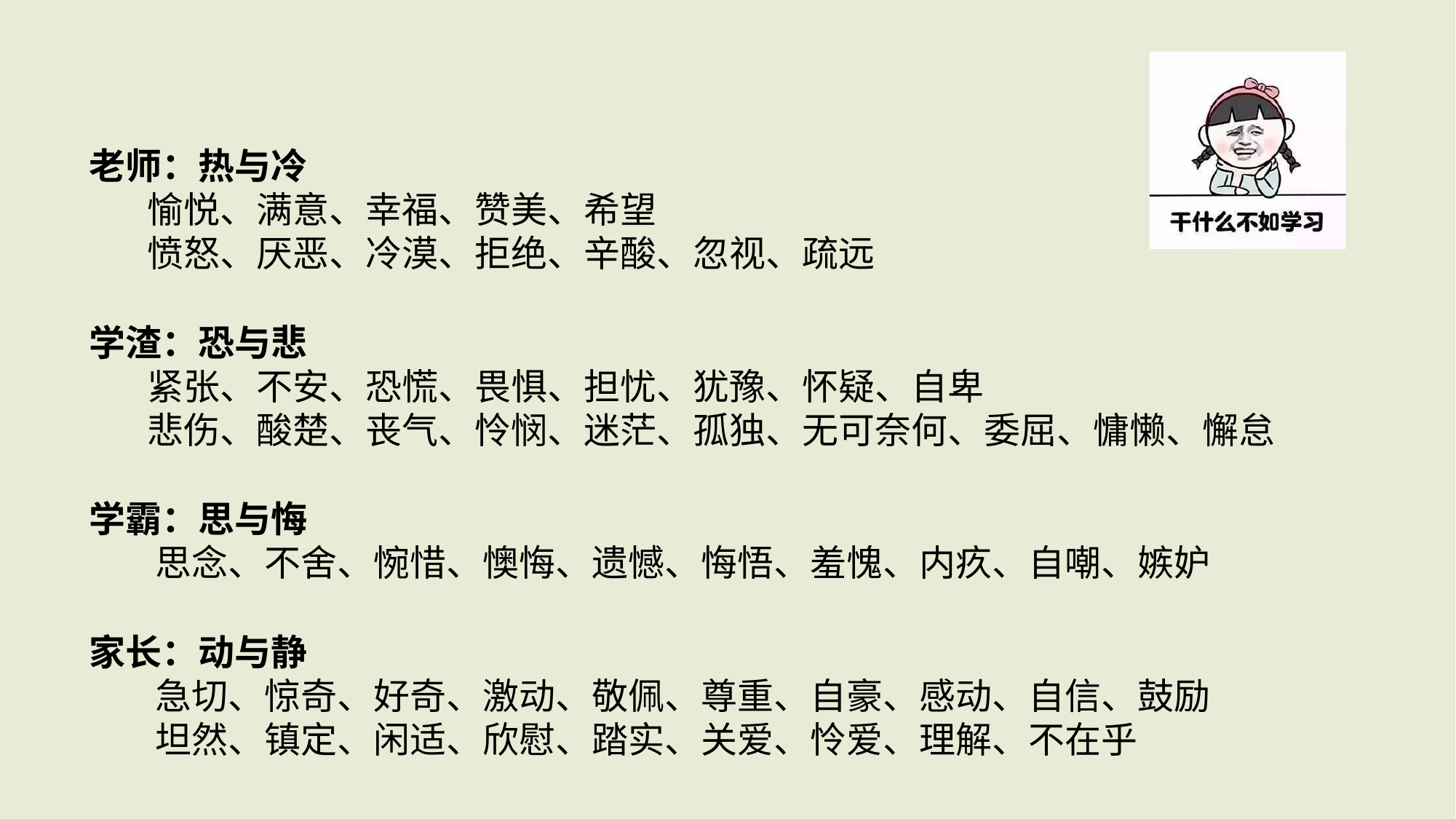

老师：热与冷
      愉悦、满意、幸福、赞美、希望
      愤怒、厌恶、冷漠、拒绝、辛酸、忽视、疏远

学渣：恐与悲
      紧张、不安、恐慌、畏惧、担忧、犹豫、怀疑、自卑
      悲伤、酸楚、丧气、怜悯、迷茫、孤独、无可奈何、委屈、慵懒、懈怠

学霸：思与悔
       思念、不舍、惋惜、懊悔、遗憾、悔悟、羞愧、内疚、自嘲、嫉妒

家长：动与静
       急切、惊奇、好奇、激动、敬佩、尊重、自豪、感动、自信、鼓励
       坦然、镇定、闲适、欣慰、踏实、关爱、怜爱、理解、不在乎